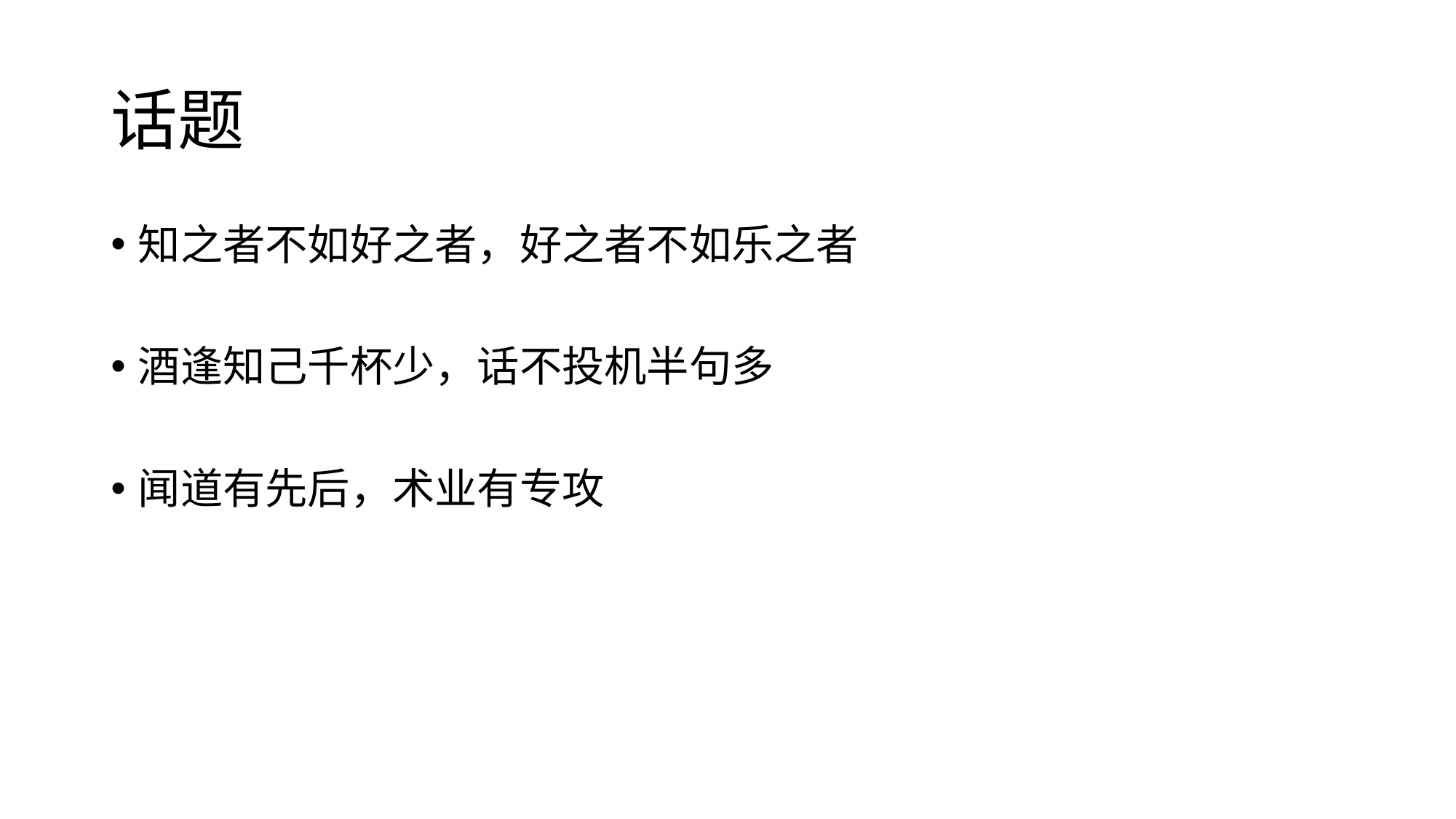

# 话题
知之者不如好之者，好之者不如乐之者

酒逢知己千杯少，话不投机半句多

闻道有先后，术业有专攻